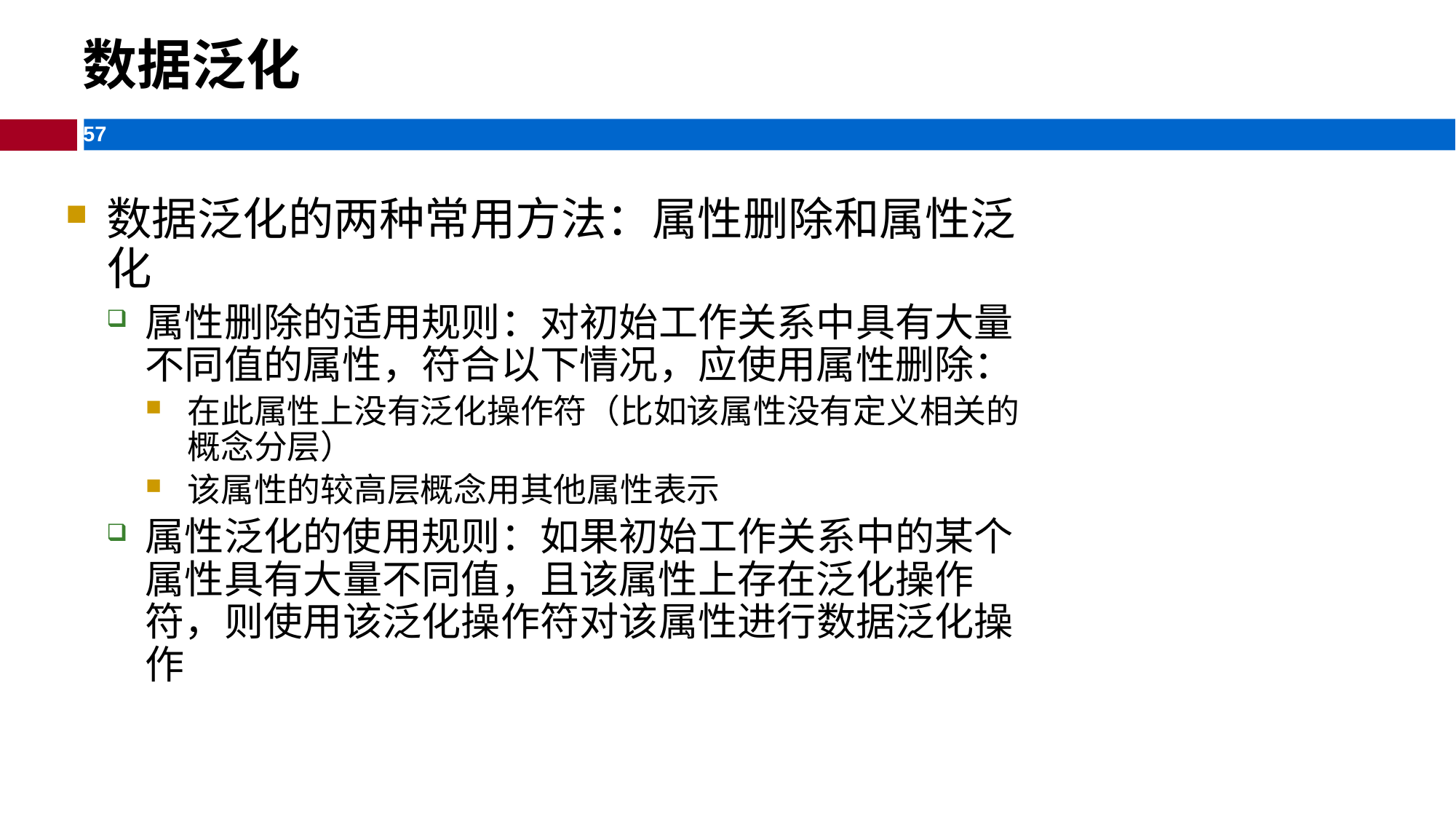

数据泛化
数据泛化的两种常用方法：属性删除和属性泛化
属性删除的适用规则：对初始工作关系中具有大量不同值的属性，符合以下情况，应使用属性删除：
在此属性上没有泛化操作符（比如该属性没有定义相关的概念分层）
该属性的较高层概念用其他属性表示
属性泛化的使用规则：如果初始工作关系中的某个属性具有大量不同值，且该属性上存在泛化操作符，则使用该泛化操作符对该属性进行数据泛化操作